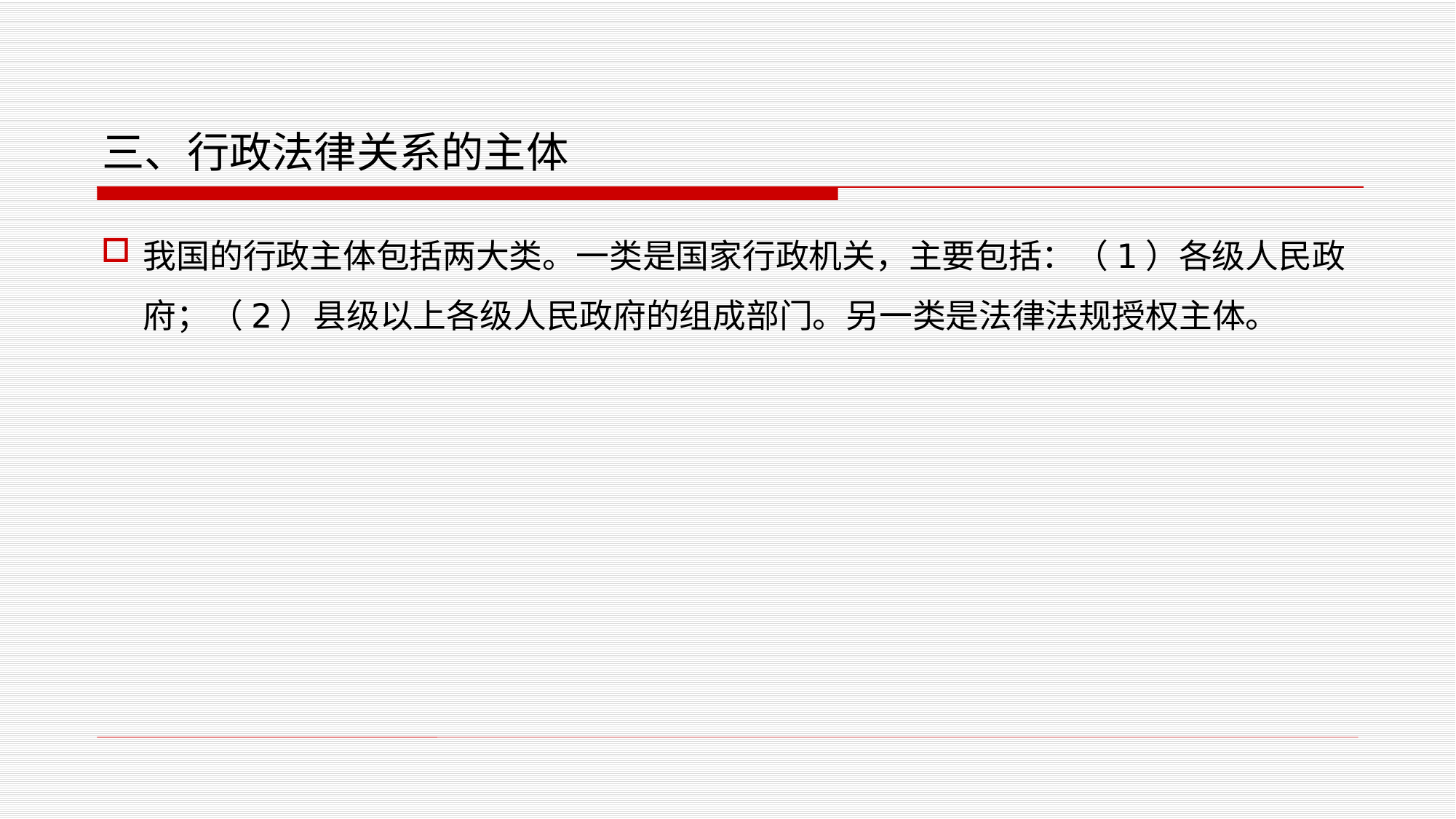

# 三、行政法律关系的主体
我国的行政主体包括两大类。一类是国家行政机关，主要包括：（1）各级人民政府；（2）县级以上各级人民政府的组成部门。另一类是法律法规授权主体。